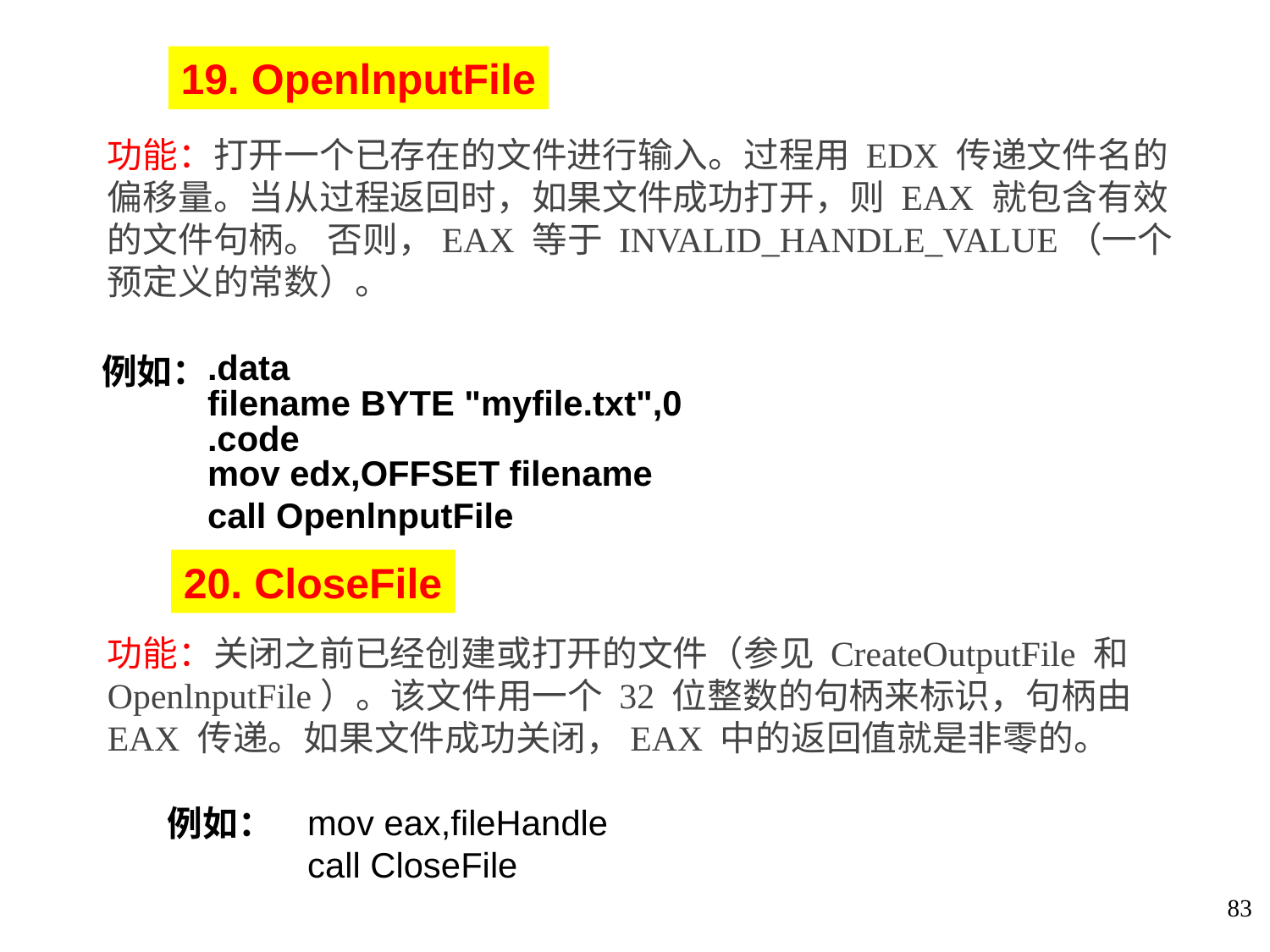

19. OpenlnputFile
功能：打开一个已存在的文件进行输入。过程用 EDX 传递文件名的偏移量。当从过程返回时，如果文件成功打开，则 EAX 就包含有效的文件句柄。 否则，EAX 等于 INVALID_HANDLE_VALUE（一个预定义的常数）。
例如：
.data
filename BYTE "myfile.txt",0
.code
mov edx,OFFSET filename
call OpenlnputFile
20. CloseFile
功能：关闭之前已经创建或打开的文件（参见 CreateOutputFile 和  OpenlnputFile）。该文件用一个 32 位整数的句柄来标识，句柄由 EAX 传递。如果文件成功关闭，EAX 中的返回值就是非零的。
例如：
mov eax,fileHandle
call CloseFile
83